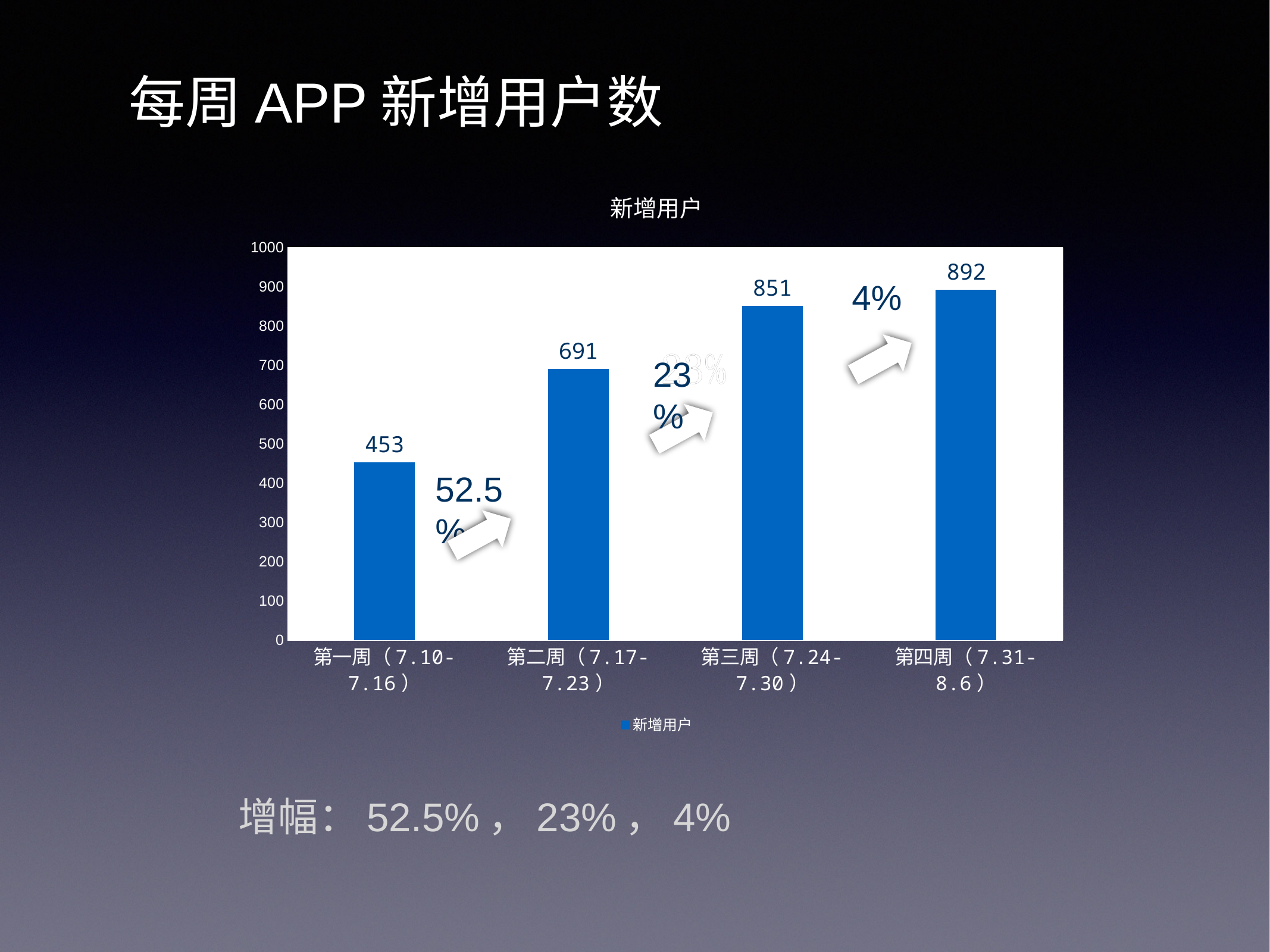

每周APP新增用户数

### Chart:

| Category | 新增用户 |
|---|---|
| 第一周（7.10-7.16） | 453.0 |
| 第二周（7.17-7.23） | 691.0 |
| 第三周（7.24-7.30） | 851.0 |
| 第四周（7.31-8.6） | 892.0 |
4%
4%

23%

52.5%

增幅：52.5%，23%，4%